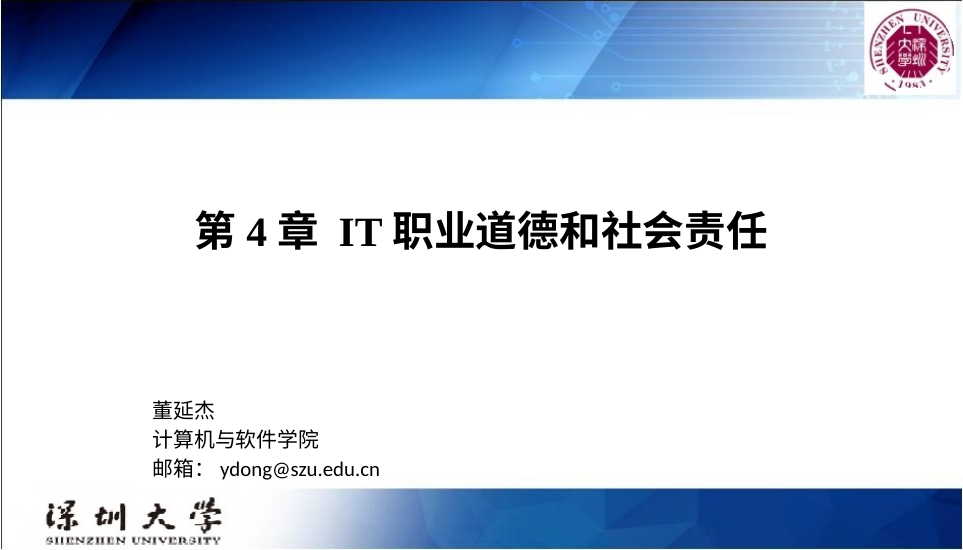

# 第4章 IT职业道德和社会责任

董延杰
计算机与软件学院
邮箱：ydong@szu.edu.cn
1